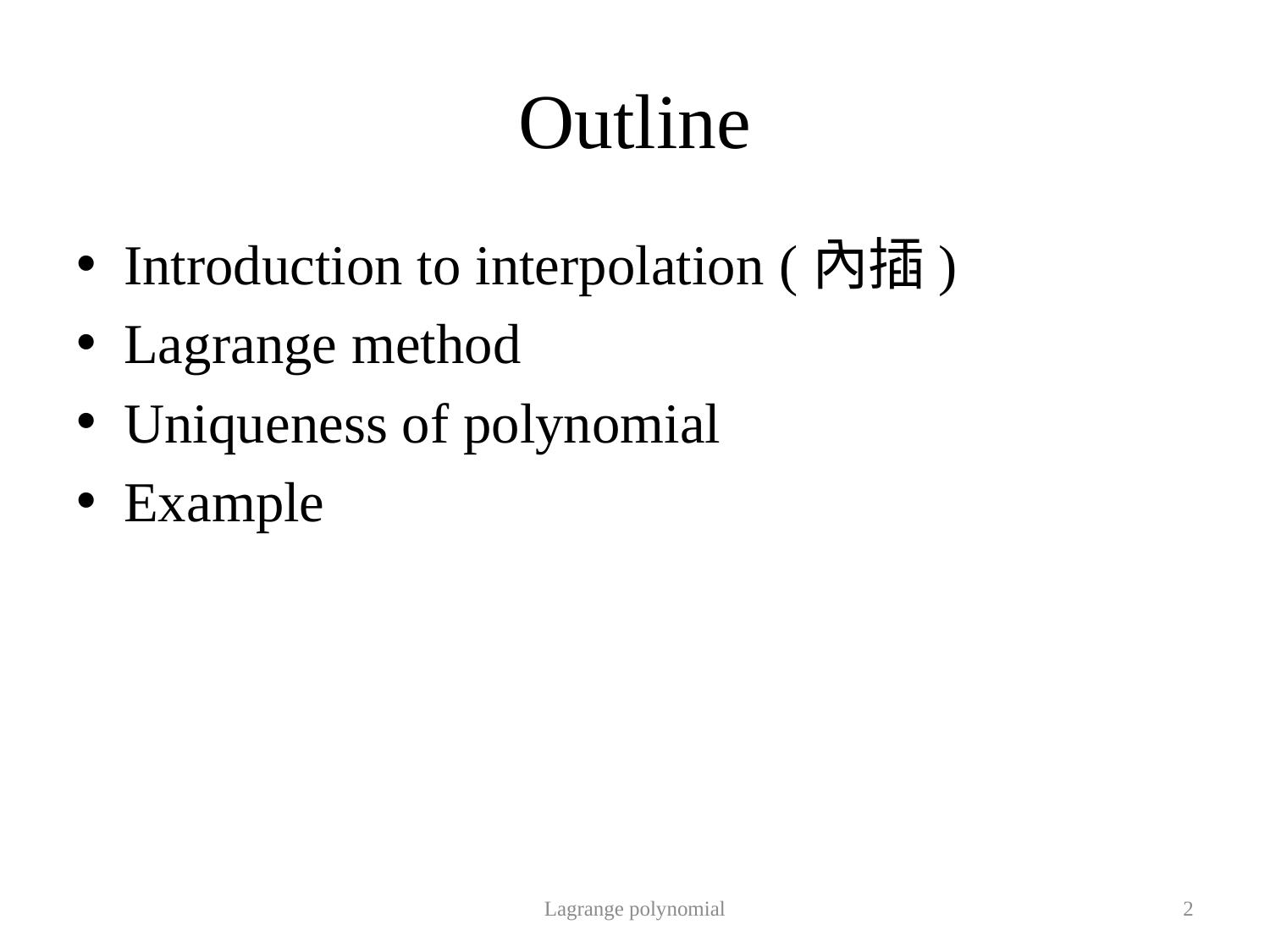

# Outline
Introduction to interpolation (內插)
Lagrange method
Uniqueness of polynomial
Example

Lagrange polynomial
2